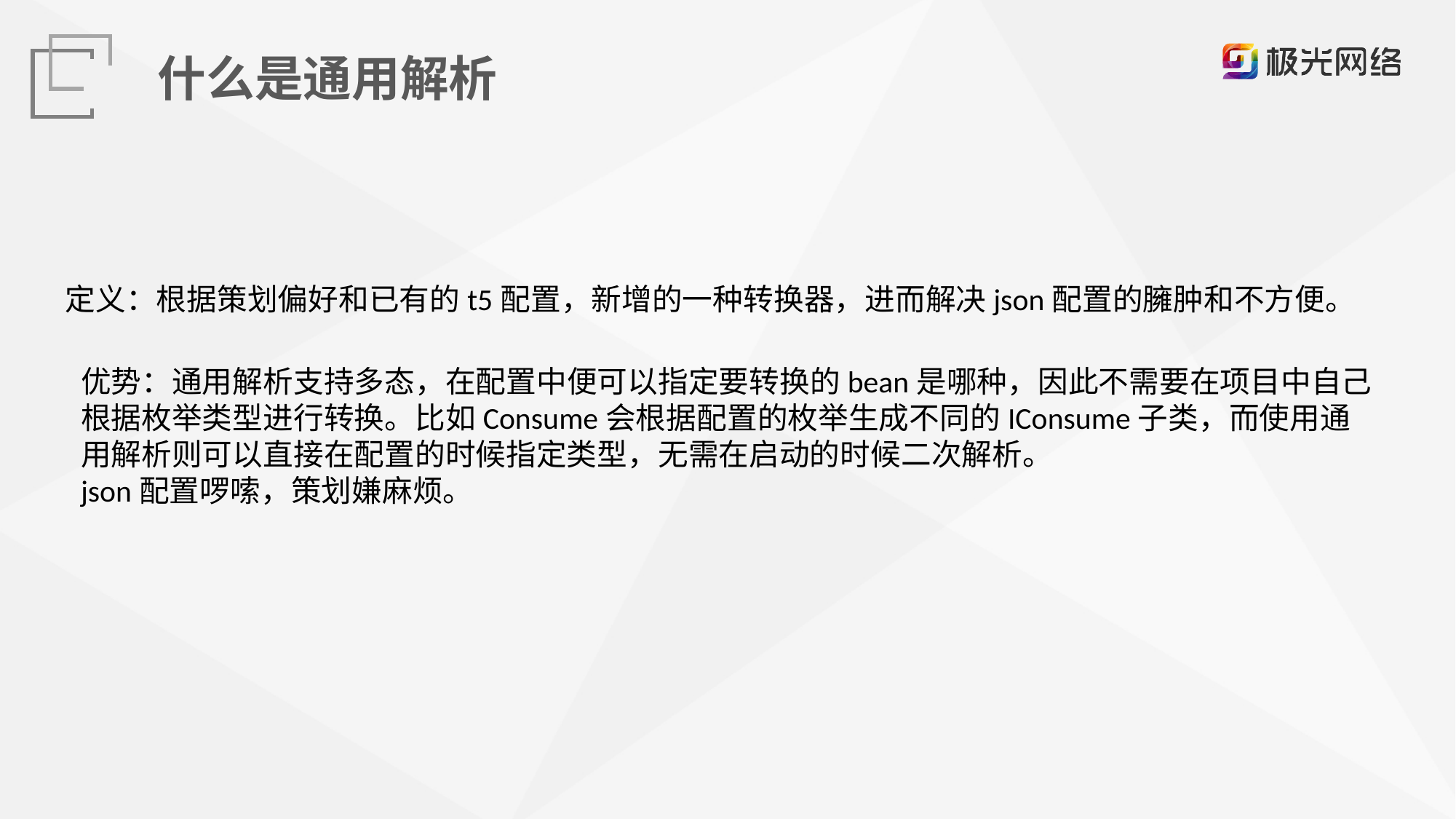

什么是通用解析

定义：根据策划偏好和已有的t5配置，新增的一种转换器，进而解决json配置的臃肿和不方便。
优势：通用解析支持多态，在配置中便可以指定要转换的bean是哪种，因此不需要在项目中自己根据枚举类型进行转换。比如Consume会根据配置的枚举生成不同的IConsume子类，而使用通用解析则可以直接在配置的时候指定类型，无需在启动的时候二次解析。
json配置啰嗦，策划嫌麻烦。